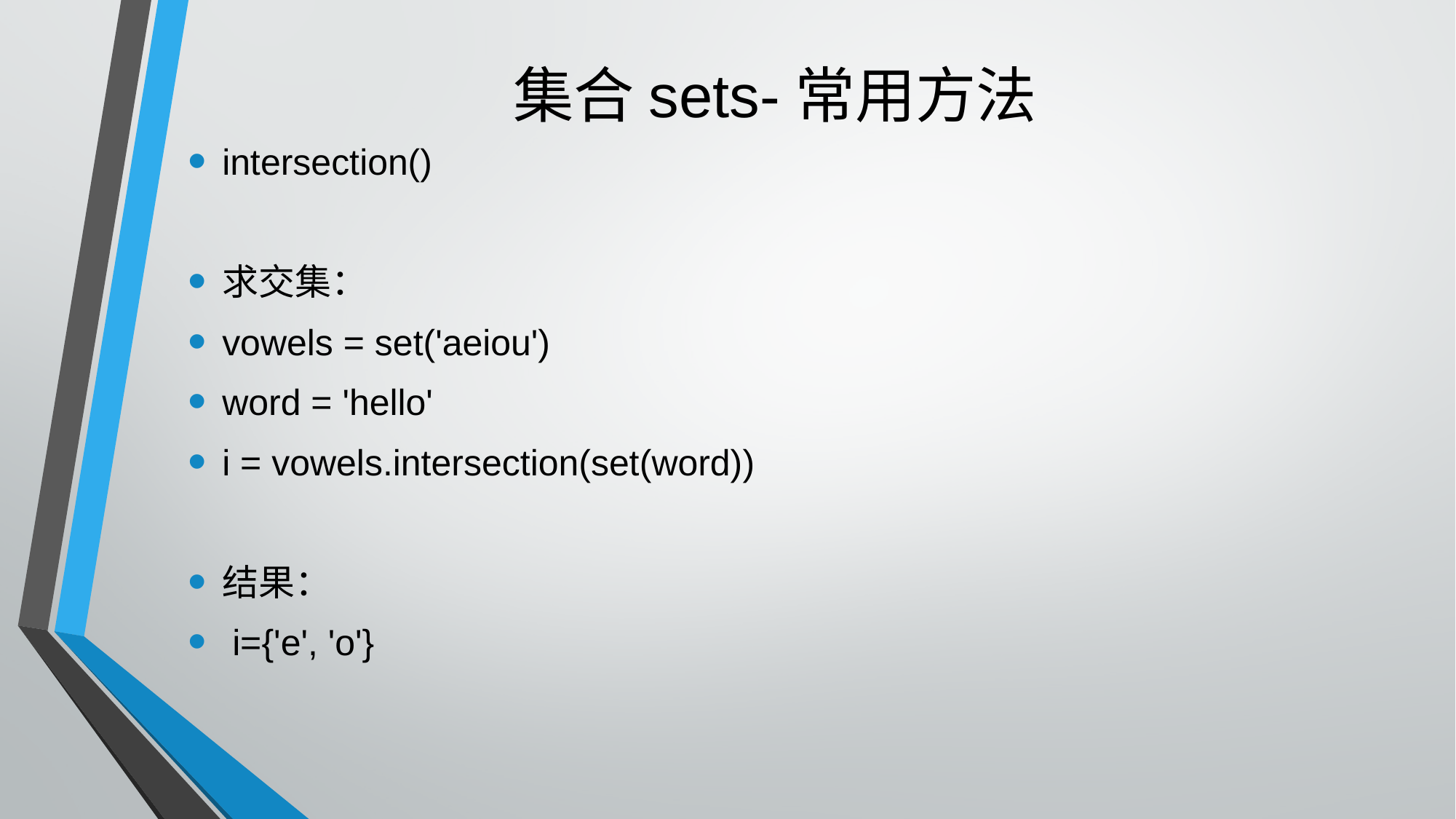

# 集合sets-常用方法
intersection()

求交集：
vowels = set('aeiou')
word = 'hello'
i = vowels.intersection(set(word))

结果：
 i={'e', 'o'}